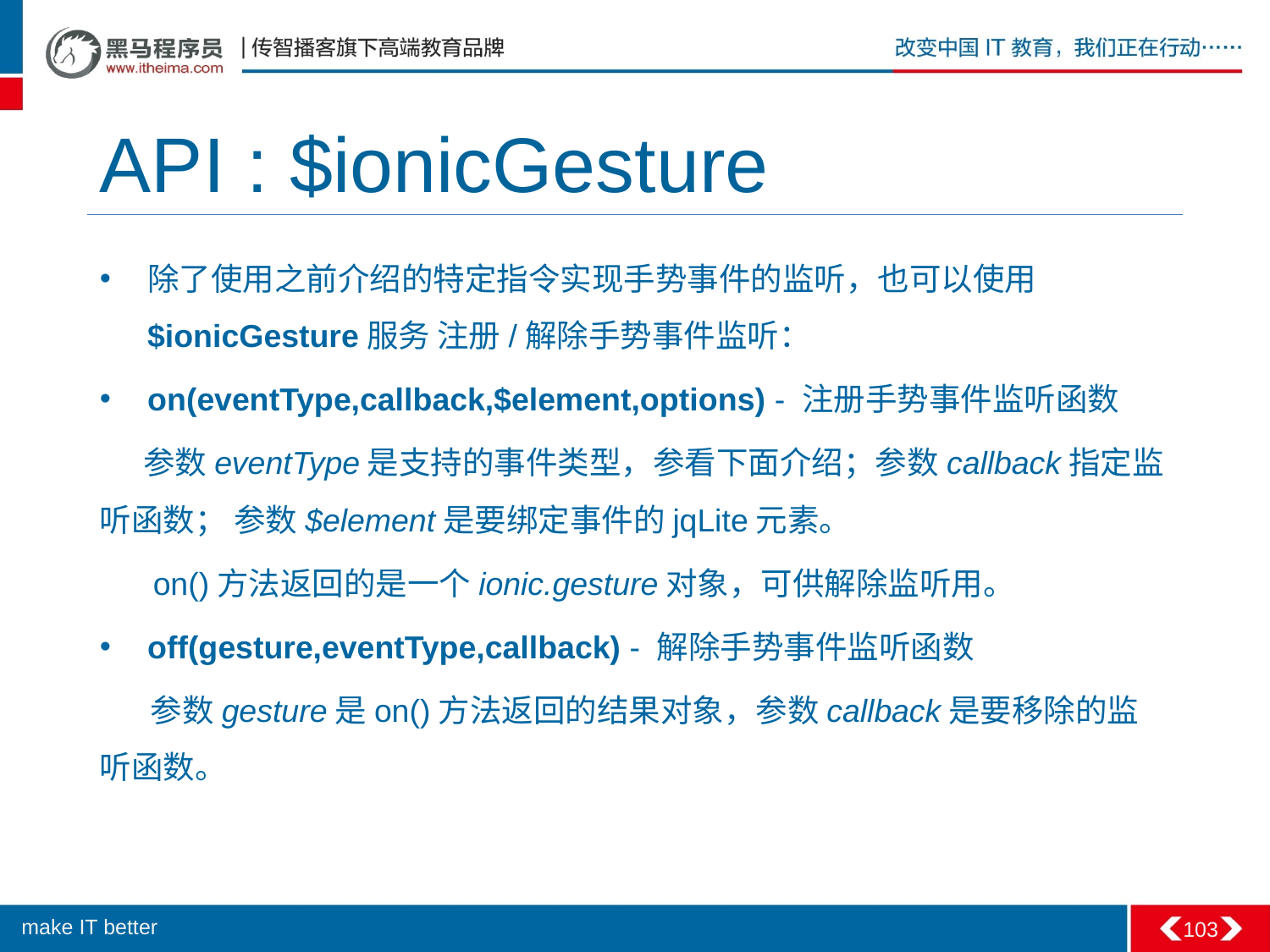

# API : $ionicGesture
除了使用之前介绍的特定指令实现手势事件的监听，也可以使用$ionicGesture服务 注册/解除手势事件监听：
on(eventType,callback,$element,options) - 注册手势事件监听函数
     参数eventType是支持的事件类型，参看下面介绍；参数callback指定监听函数； 参数$element是要绑定事件的jqLite元素。
      on()方法返回的是一个ionic.gesture对象，可供解除监听用。
off(gesture,eventType,callback) - 解除手势事件监听函数
      参数gesture是on()方法返回的结果对象，参数callback是要移除的监听函数。

103

make IT better